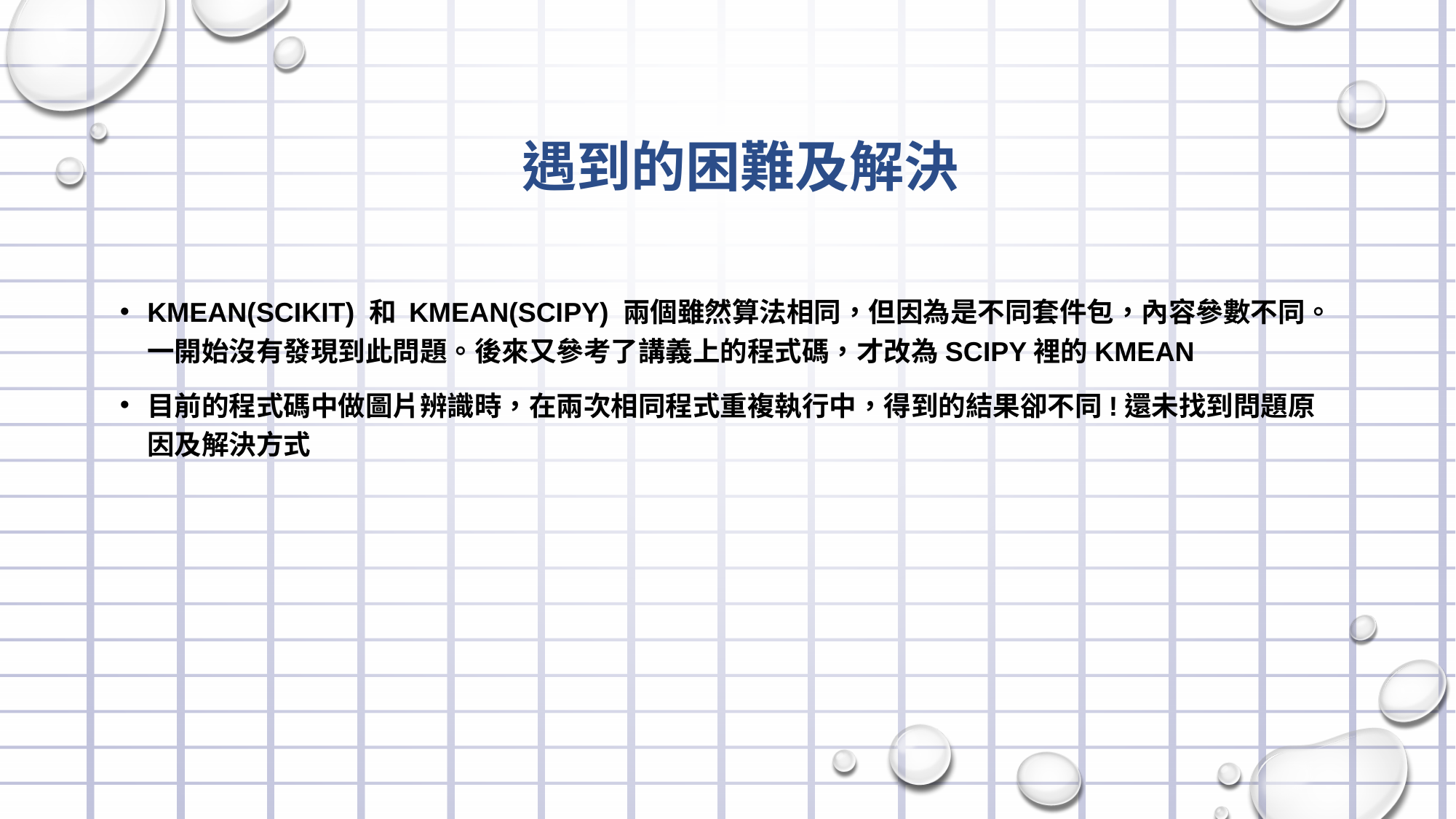

# 遇到的困難及解決
Kmean(scikit) 和 kmean(scipy) 兩個雖然算法相同，但因為是不同套件包，內容參數不同。一開始沒有發現到此問題。後來又參考了講義上的程式碼，才改為scipy裡的kmean
目前的程式碼中做圖片辨識時，在兩次相同程式重複執行中，得到的結果卻不同!還未找到問題原因及解決方式